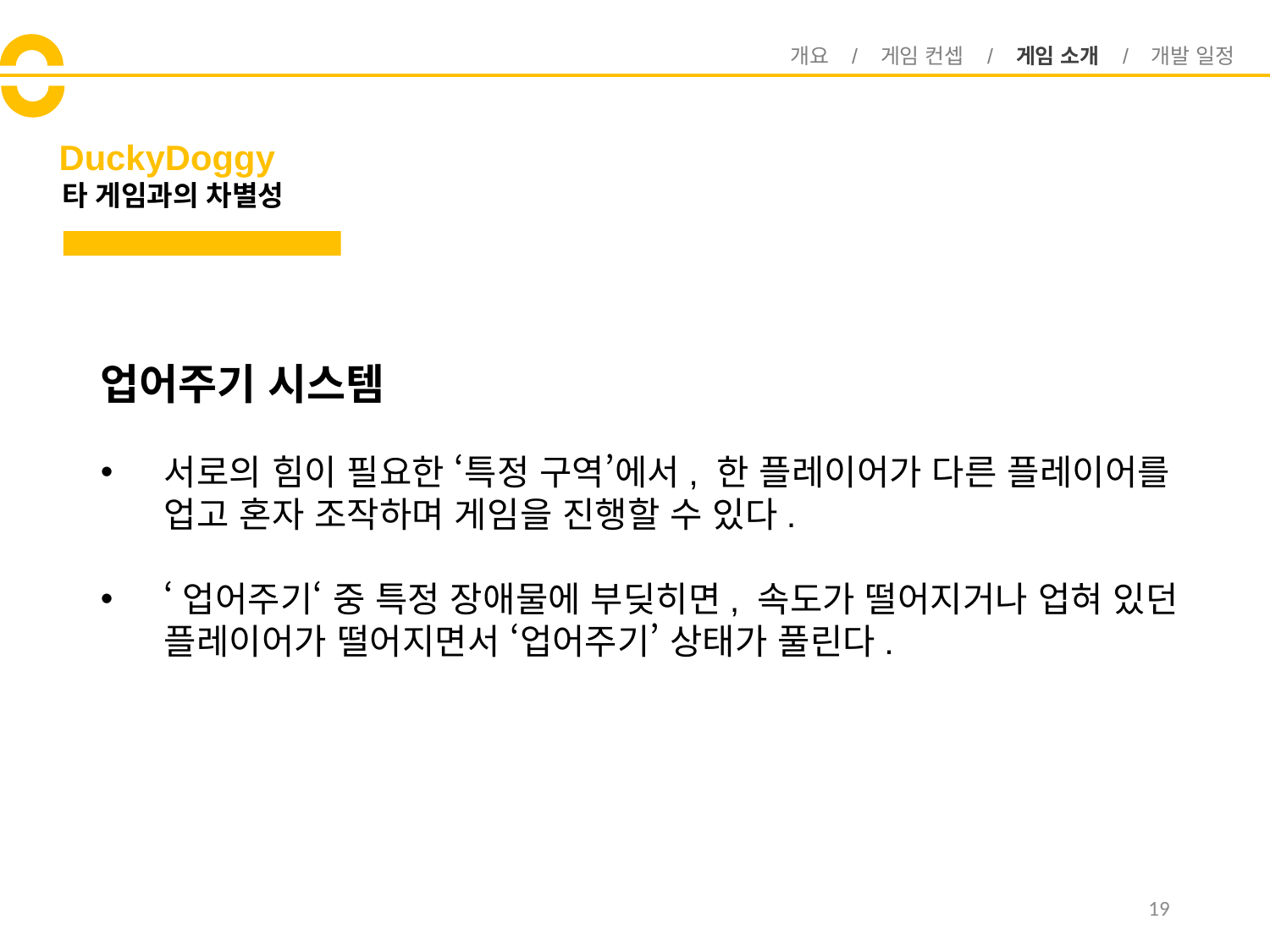

개요   /   게임 컨셉   /   게임 소개   /   개발 일정

# DuckyDoggy
타 게임과의 차별성

업어주기 시스템

서로의 힘이 필요한 ‘특정 구역’에서, 한 플레이어가 다른 플레이어를 업고 혼자 조작하며 게임을 진행할 수 있다.

‘업어주기‘ 중 특정 장애물에 부딪히면, 속도가 떨어지거나 업혀 있던 플레이어가 떨어지면서 ‘업어주기’ 상태가 풀린다.

19